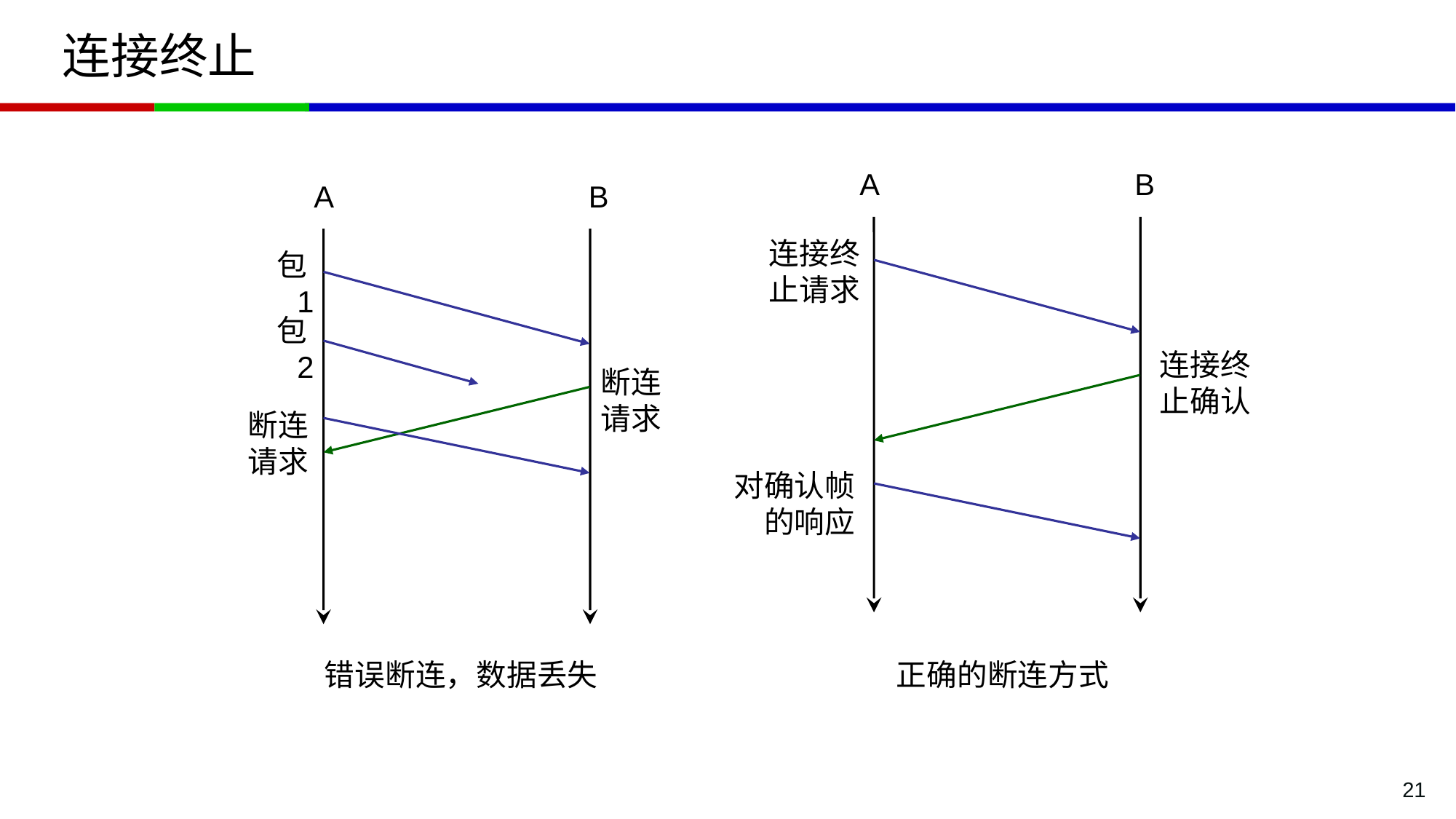

# 连接终止
A
B
A
B

连接终止请求
包1

包2
连接终止确认

断连请求

断连请求

对确认帧的响应

错误断连，数据丢失
正确的断连方式
21